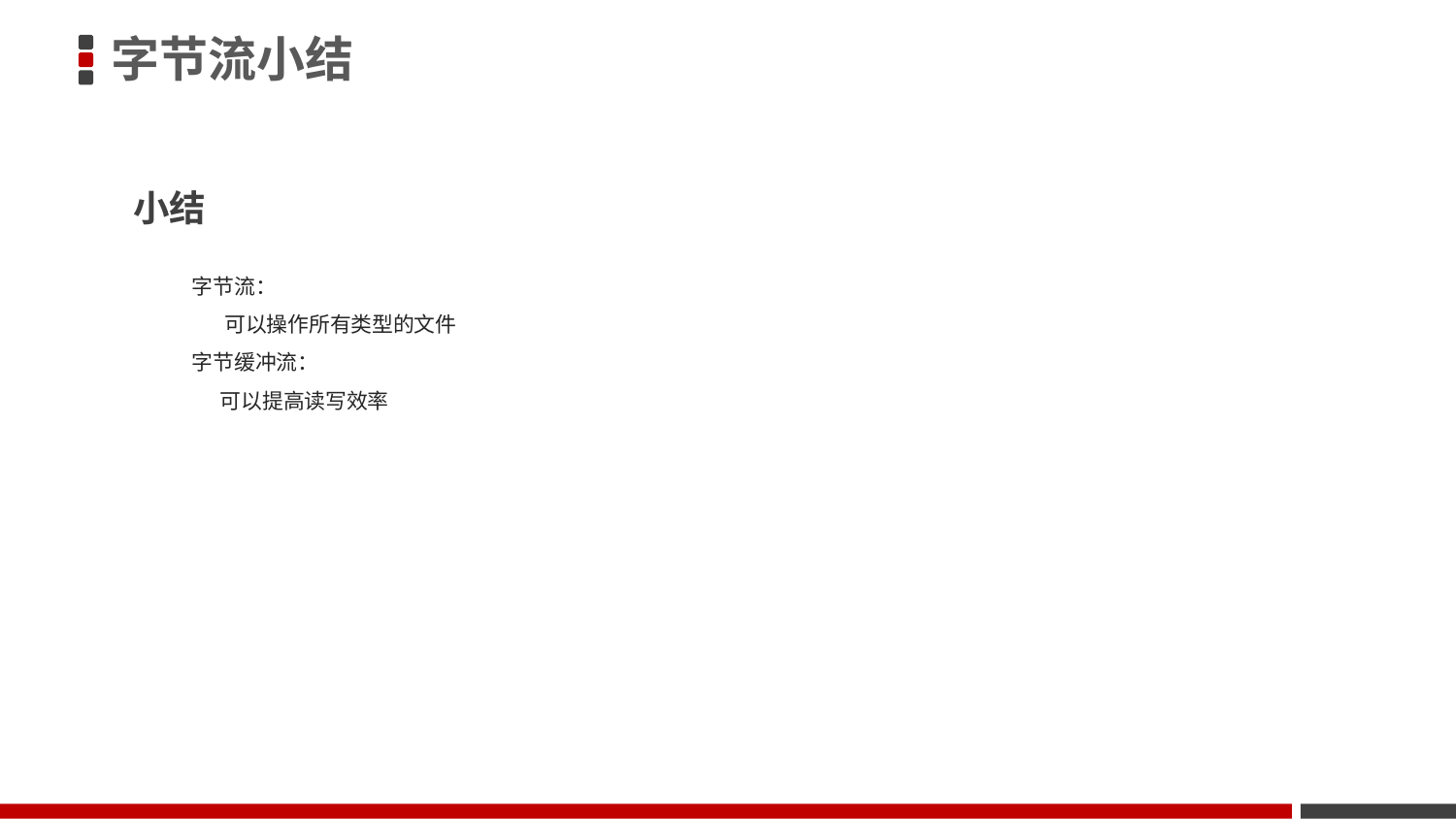

字节流小结
小结
字节流：
      可以操作所有类型的文件
字节缓冲流：
     可以提高读写效率